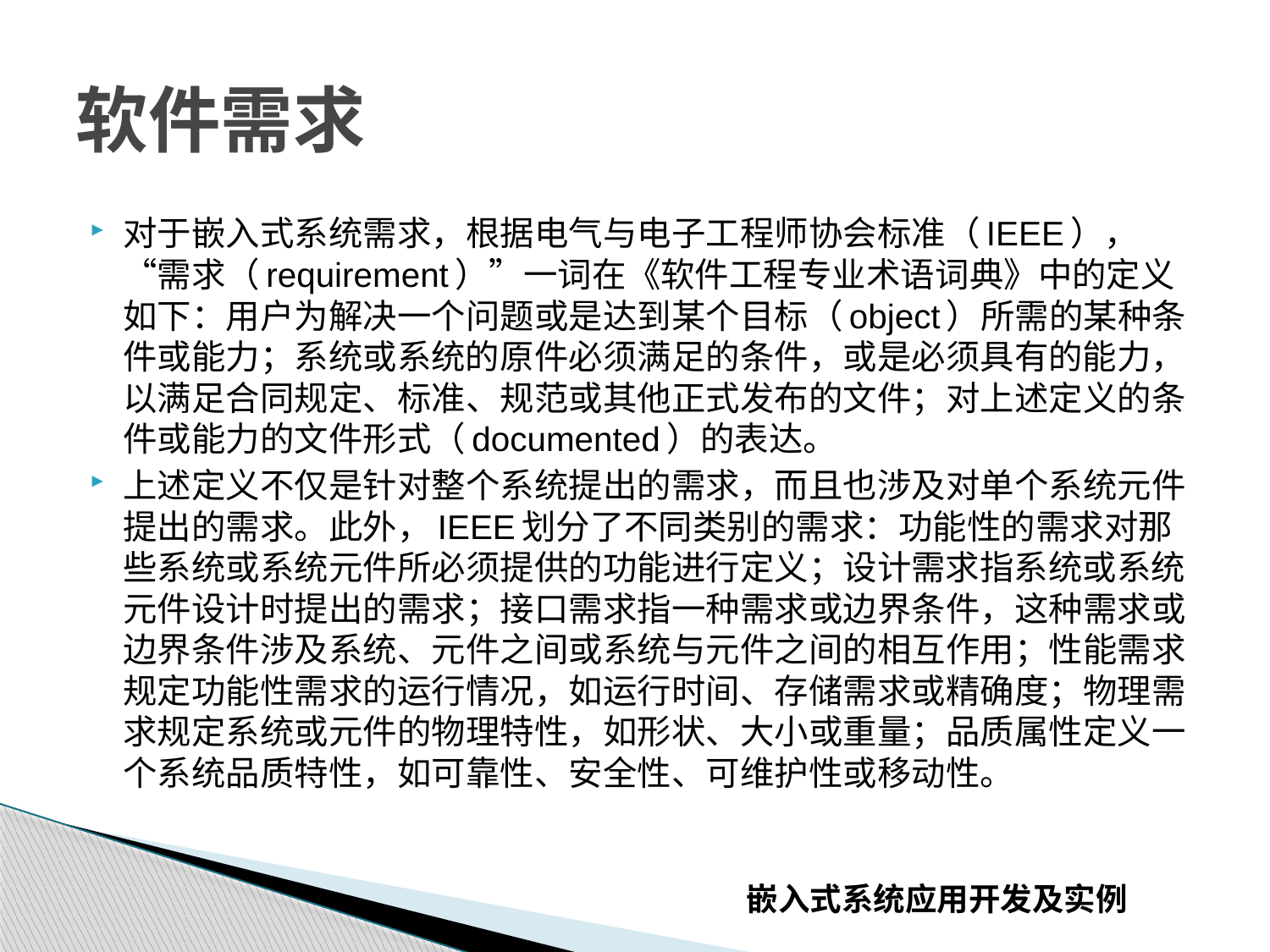

# 软件需求
对于嵌入式系统需求，根据电气与电子工程师协会标准（IEEE），“需求（requirement）”一词在《软件工程专业术语词典》中的定义如下：用户为解决一个问题或是达到某个目标（object）所需的某种条件或能力；系统或系统的原件必须满足的条件，或是必须具有的能力，以满足合同规定、标准、规范或其他正式发布的文件；对上述定义的条件或能力的文件形式（documented）的表达。
上述定义不仅是针对整个系统提出的需求，而且也涉及对单个系统元件提出的需求。此外，IEEE划分了不同类别的需求：功能性的需求对那些系统或系统元件所必须提供的功能进行定义；设计需求指系统或系统元件设计时提出的需求；接口需求指一种需求或边界条件，这种需求或边界条件涉及系统、元件之间或系统与元件之间的相互作用；性能需求规定功能性需求的运行情况，如运行时间、存储需求或精确度；物理需求规定系统或元件的物理特性，如形状、大小或重量；品质属性定义一个系统品质特性，如可靠性、安全性、可维护性或移动性。
嵌入式系统应用开发及实例